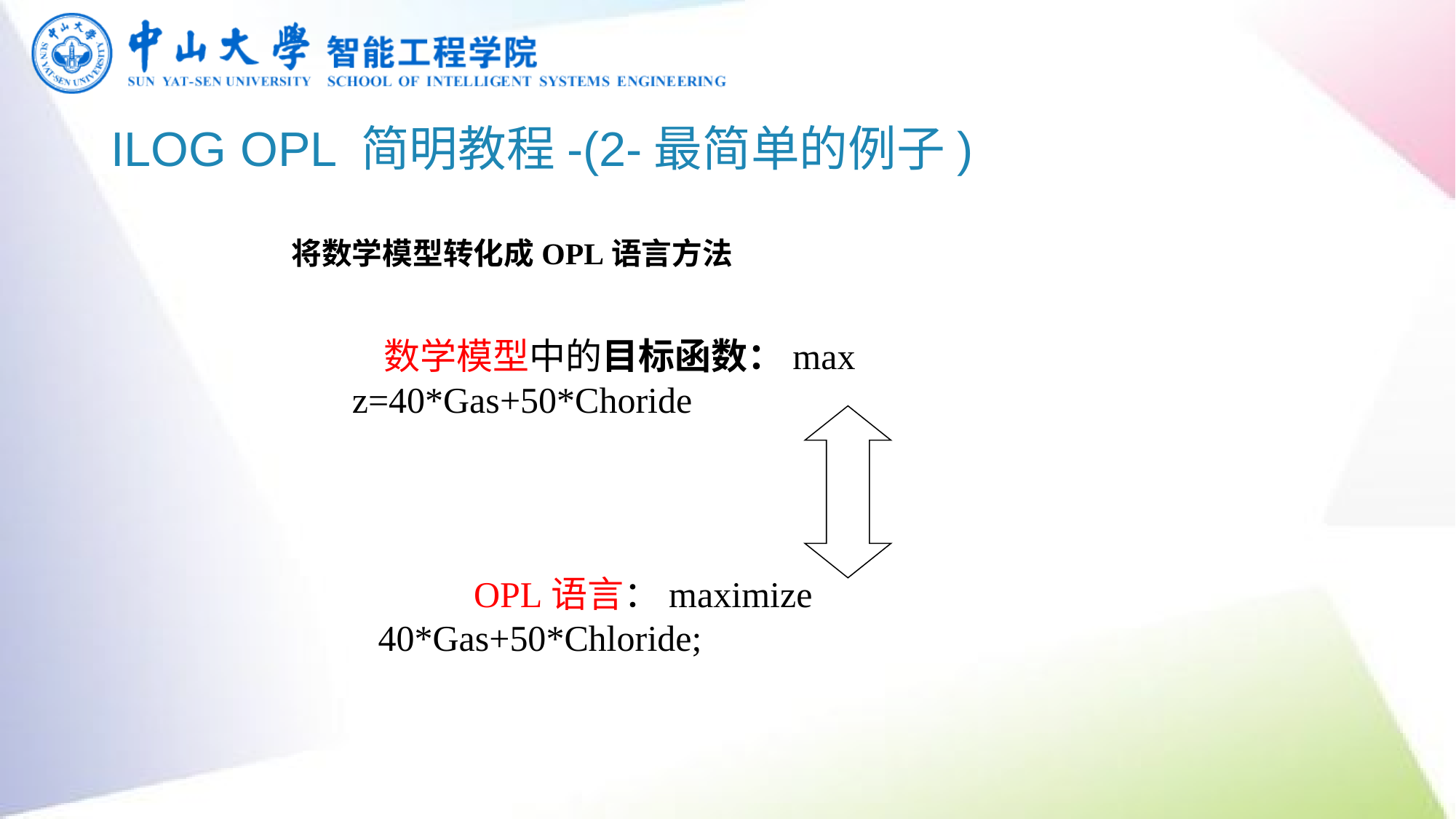

# ILOG OPL 简明教程-(2-最简单的例子)
将数学模型转化成OPL语言方法

数学模型中的目标函数：max z=40*Gas+50*Choride

OPL语言：maximize 40*Gas+50*Chloride;